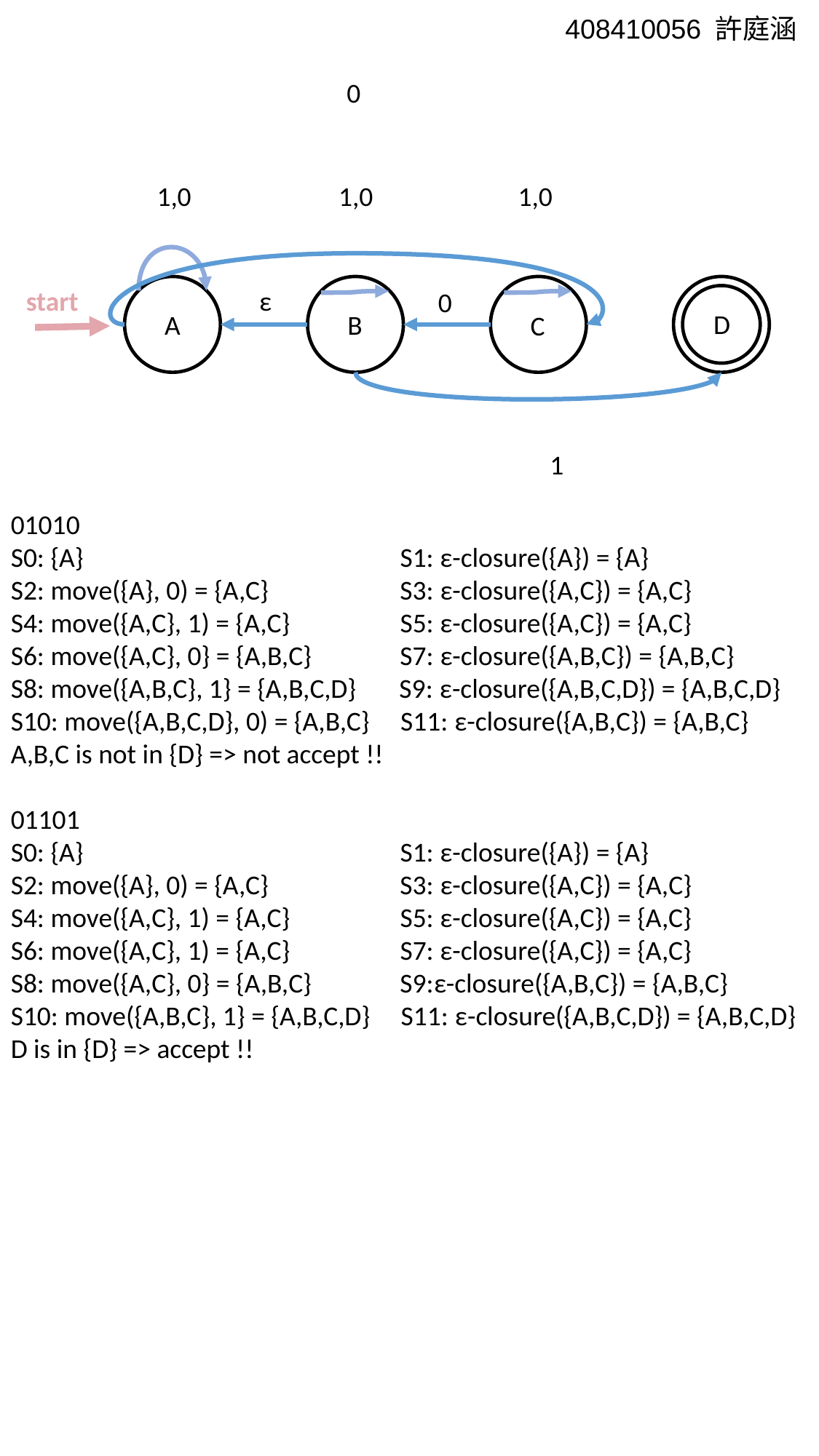

408410056 許庭涵
0
1,0
1,0
1,0

A

B

C

D
ε
start
0
1
01010
S0: {A}			          S1: ε-closure({A}) = {A}
S2: move({A}, 0) = {A,C}	          S3: ε-closure({A,C}) = {A,C}
S4: move({A,C}, 1) = {A,C}	          S5: ε-closure({A,C}) = {A,C}
S6: move({A,C}, 0} = {A,B,C}	          S7: ε-closure({A,B,C}) = {A,B,C}
S8: move({A,B,C}, 1} = {A,B,C,D}       S9: ε-closure({A,B,C,D}) = {A,B,C,D}
S10: move({A,B,C,D}, 0) = {A,B,C}     S11: ε-closure({A,B,C}) = {A,B,C}
A,B,C is not in {D} => not accept !!

01101
S0: {A}			          S1: ε-closure({A}) = {A}
S2: move({A}, 0) = {A,C}	          S3: ε-closure({A,C}) = {A,C}
S4: move({A,C}, 1) = {A,C}	          S5: ε-closure({A,C}) = {A,C}
S6: move({A,C}, 1) = {A,C}	          S7: ε-closure({A,C}) = {A,C}
S8: move({A,C}, 0} = {A,B,C}	          S9:ε-closure({A,B,C}) = {A,B,C}
S10: move({A,B,C}, 1} = {A,B,C,D}     S11: ε-closure({A,B,C,D}) = {A,B,C,D}
D is in {D} => accept !!